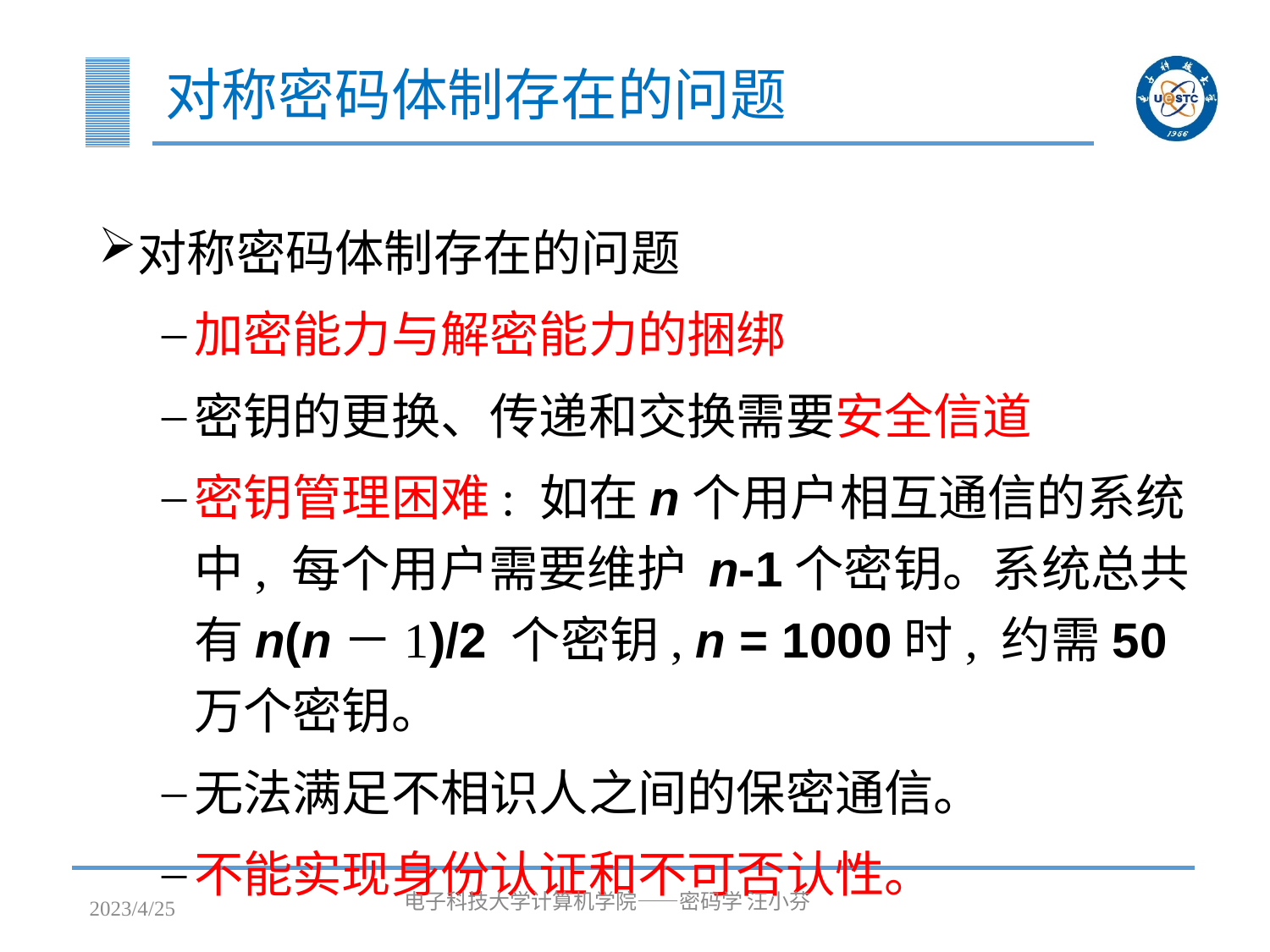

# 对称密码体制存在的问题
对称密码体制存在的问题
加密能力与解密能力的捆绑
密钥的更换、传递和交换需要安全信道
密钥管理困难: 如在n个用户相互通信的系统中, 每个用户需要维护 n-1个密钥。系统总共有n(n－1)/2 个密钥, n = 1000时, 约需50万个密钥。
无法满足不相识人之间的保密通信。
不能实现身份认证和不可否认性。
2023/4/25
电子科技大学计算机学院——密码学 汪小芬